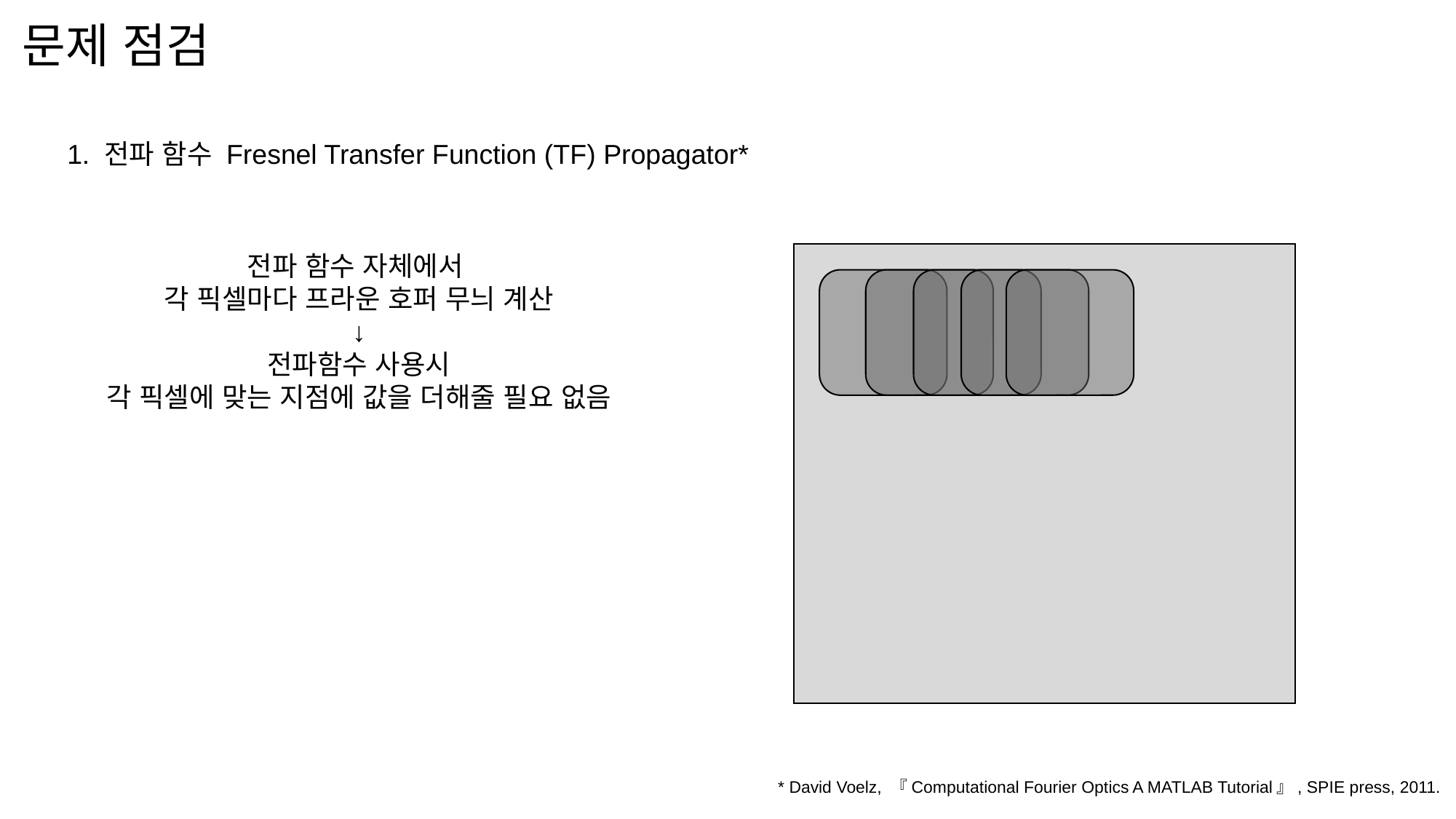

# 문제 점검
1. 전파 함수 Fresnel Transfer Function (TF) Propagator*
전파 함수 자체에서
각 픽셀마다 프라운 호퍼 무늬 계산
↓
전파함수 사용시
각 픽셀에 맞는 지점에 값을 더해줄 필요 없음

* David Voelz, 『Computational Fourier Optics A MATLAB Tutorial』, SPIE press, 2011.